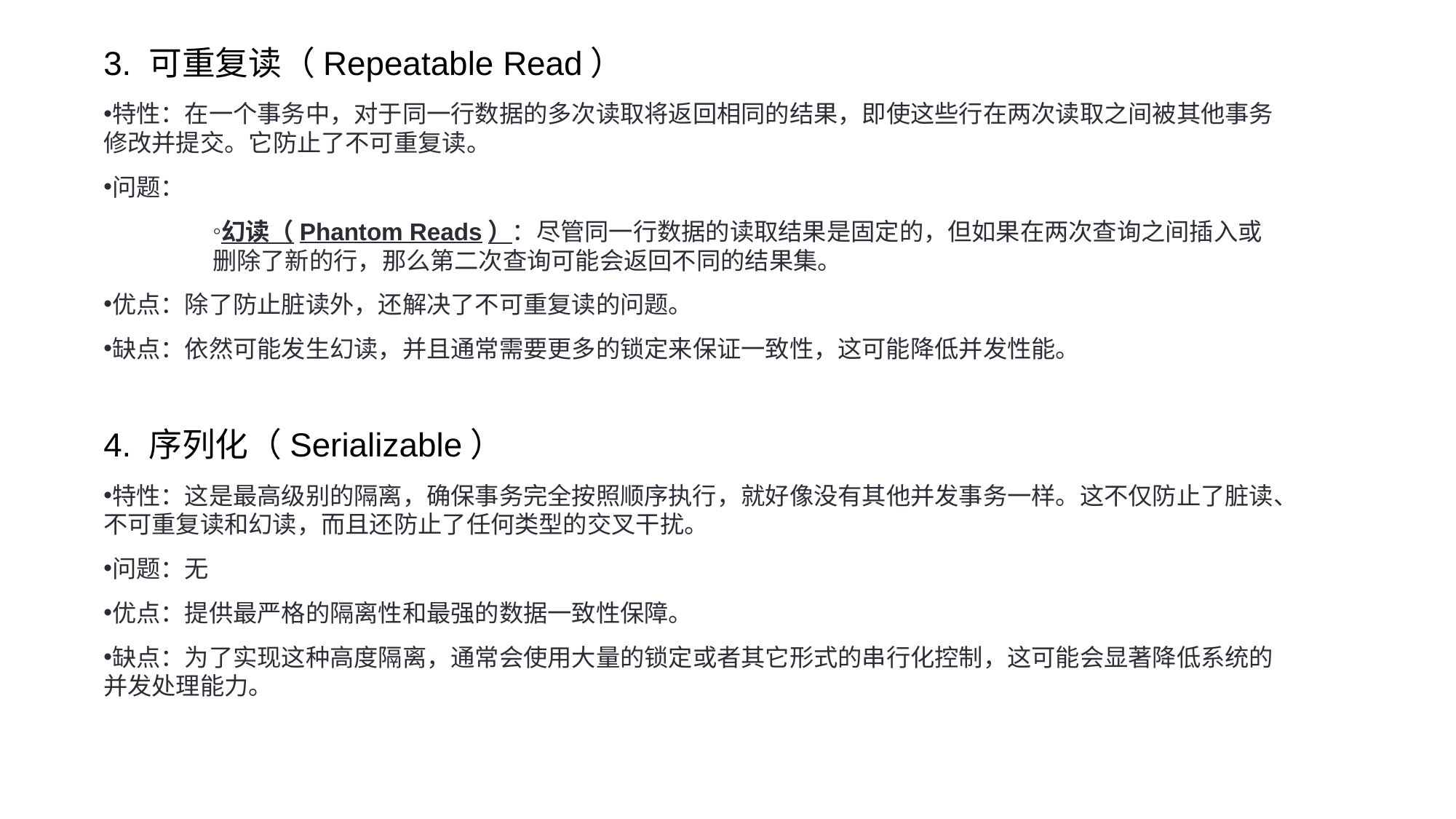

3. 可重复读（Repeatable Read）
特性：在一个事务中，对于同一行数据的多次读取将返回相同的结果，即使这些行在两次读取之间被其他事务修改并提交。它防止了不可重复读。
问题：
幻读（Phantom Reads）：尽管同一行数据的读取结果是固定的，但如果在两次查询之间插入或删除了新的行，那么第二次查询可能会返回不同的结果集。
优点：除了防止脏读外，还解决了不可重复读的问题。
缺点：依然可能发生幻读，并且通常需要更多的锁定来保证一致性，这可能降低并发性能。

4. 序列化（Serializable）
特性：这是最高级别的隔离，确保事务完全按照顺序执行，就好像没有其他并发事务一样。这不仅防止了脏读、不可重复读和幻读，而且还防止了任何类型的交叉干扰。
问题：无
优点：提供最严格的隔离性和最强的数据一致性保障。
缺点：为了实现这种高度隔离，通常会使用大量的锁定或者其它形式的串行化控制，这可能会显著降低系统的并发处理能力。